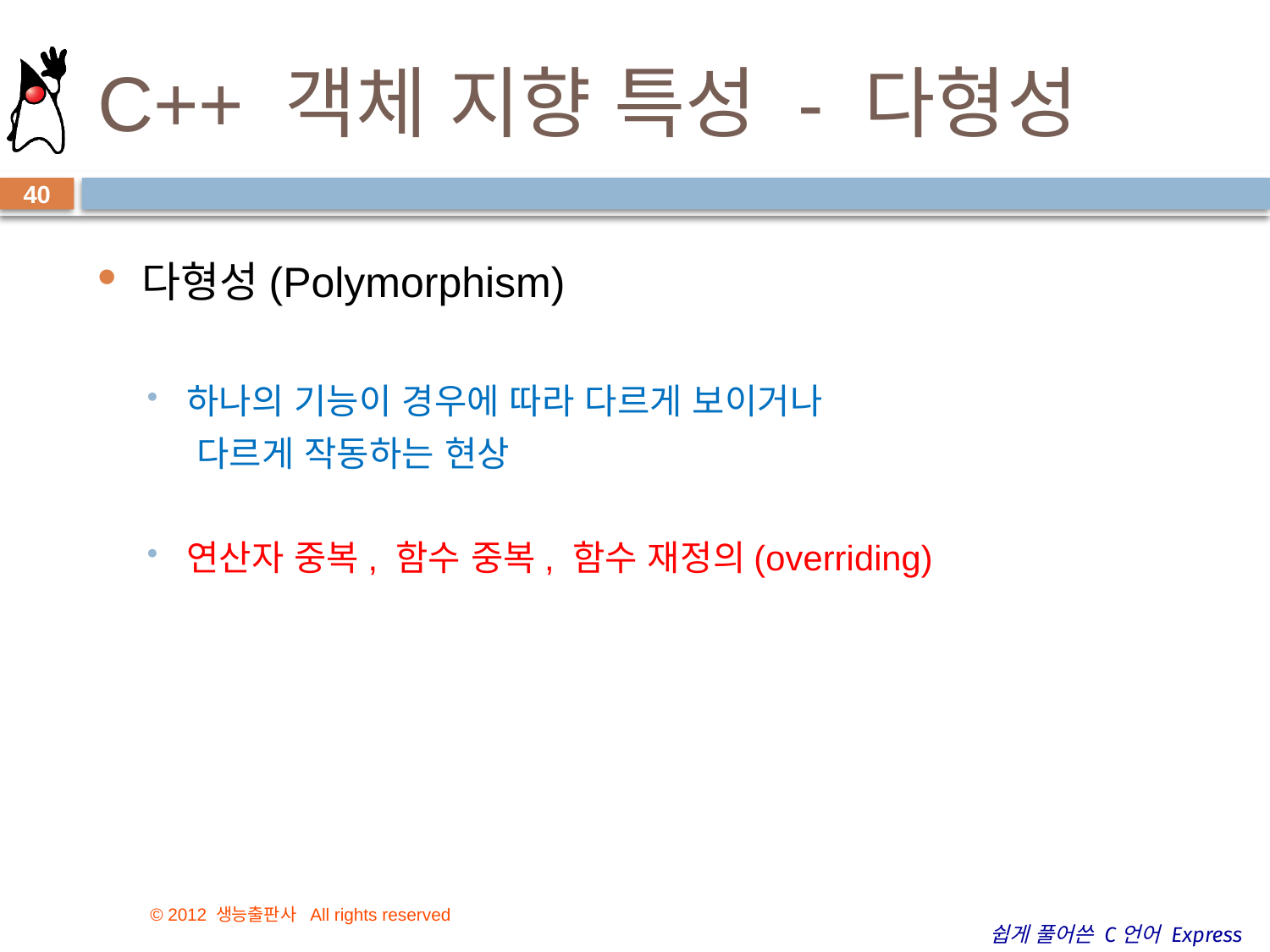

# C++ 객체 지향 특성 - 다형성
40

다형성(Polymorphism)

하나의 기능이 경우에 따라 다르게 보이거나
    다르게 작동하는 현상

연산자 중복, 함수 중복, 함수 재정의(overriding)